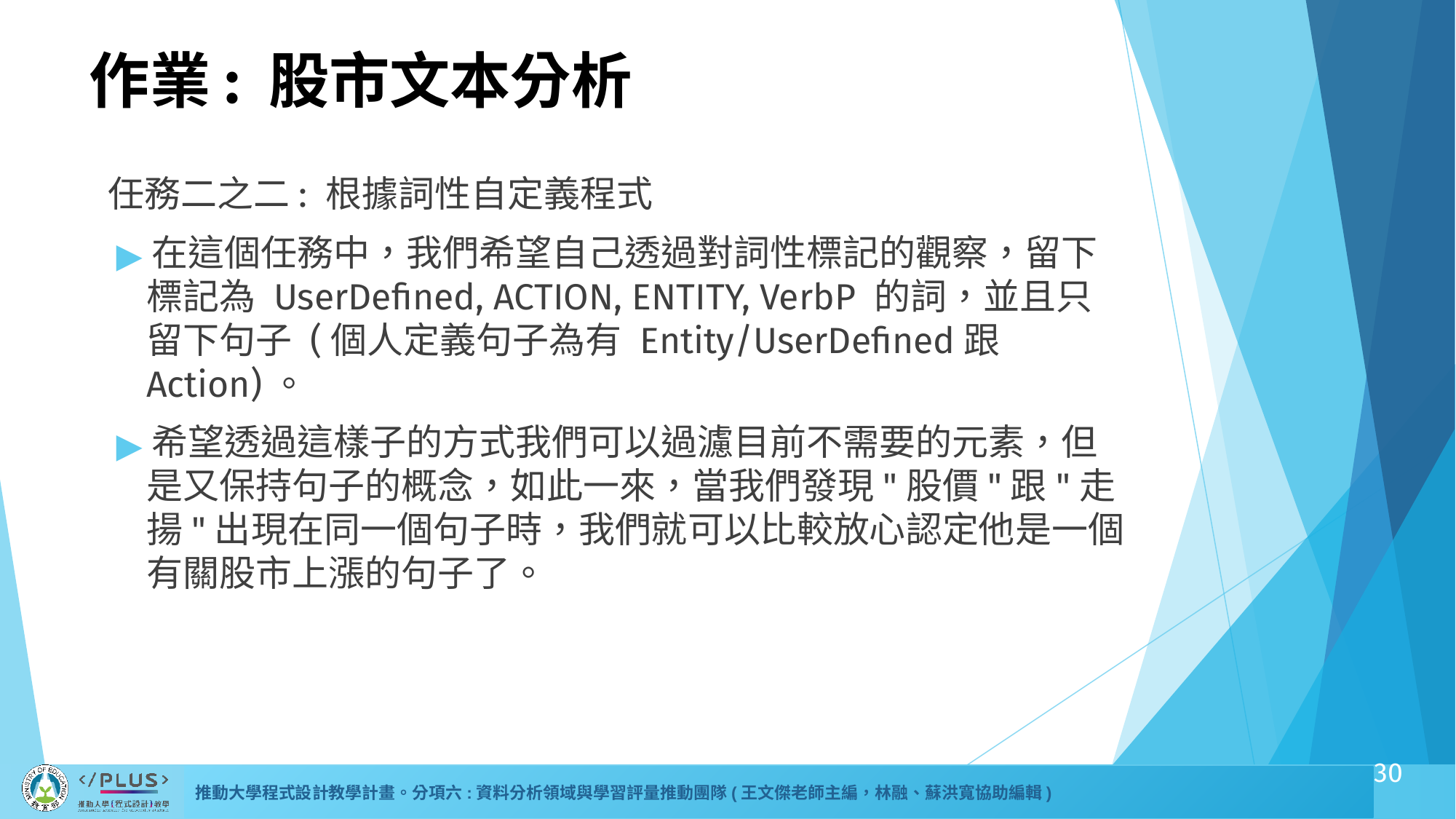

# 作業: 股市文本分析
任務二之二: 根據詞性自定義程式
在這個任務中，我們希望自己透過對詞性標記的觀察，留下標記為 UserDefined, ACTION, ENTITY, VerbP 的詞，並且只留下句子 (個人定義句子為有 Entity/UserDefined跟Action)。
希望透過這樣子的方式我們可以過濾目前不需要的元素，但是又保持句子的概念，如此一來，當我們發現"股價"跟"走揚"出現在同一個句子時，我們就可以比較放心認定他是一個有關股市上漲的句子了。
30